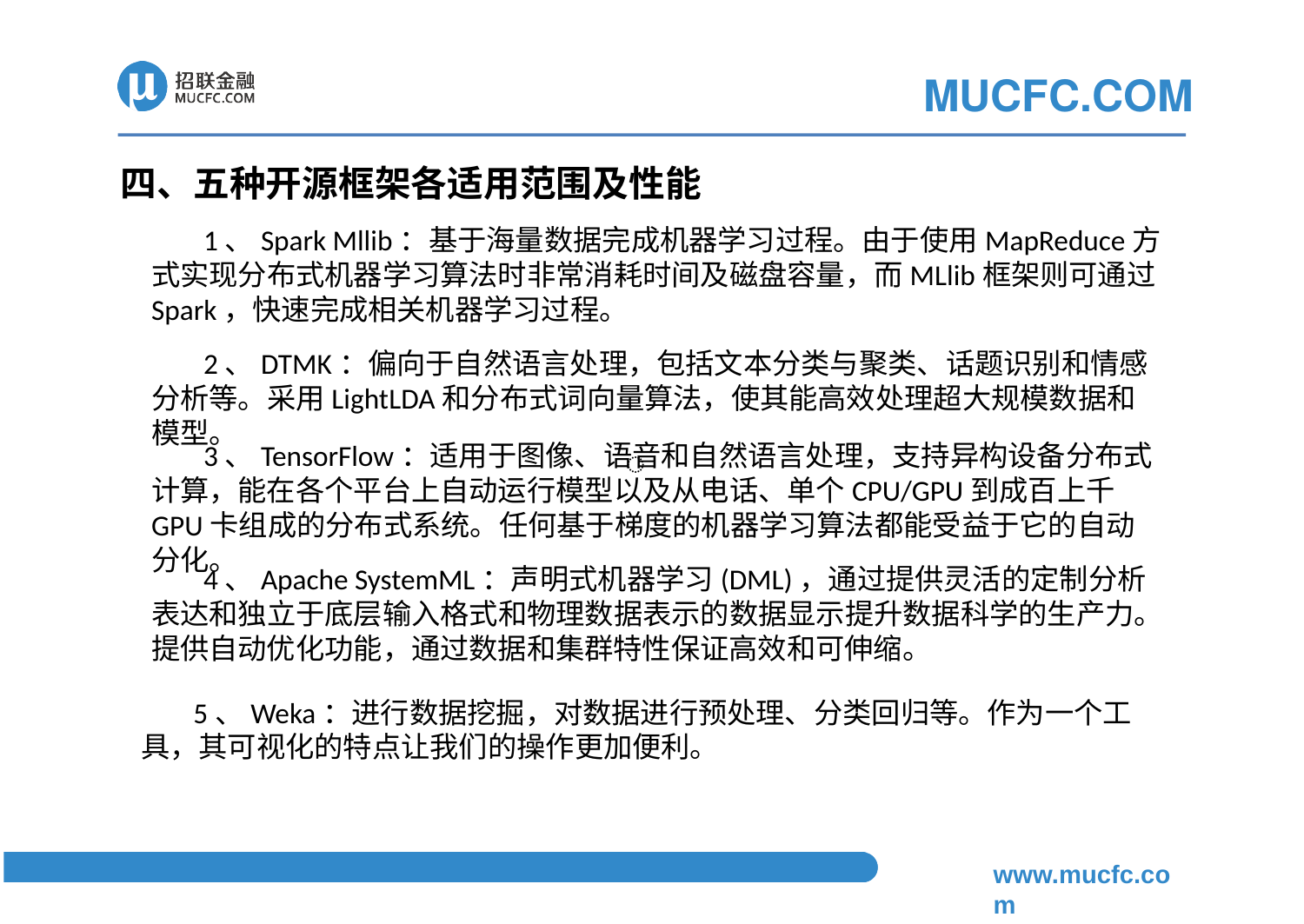

四、五种开源框架各适用范围及性能
        1、Spark Mllib：基于海量数据完成机器学习过程。由于使用MapReduce方式实现分布式机器学习算法时非常消耗时间及磁盘容量，而MLlib框架则可通过Spark，快速完成相关机器学习过程。
        2、DTMK：偏向于自然语言处理，包括文本分类与聚类、话题识别和情感分析等。采用LightLDA和分布式词向量算法，使其能高效处理超大规模数据和模型。

        3、TensorFlow：适用于图像、语音和自然语言处理，支持异构设备分布式计算，能在各个平台上自动运行模型以及从电话、单个CPU/GPU到成百上千GPU卡组成的分布式系统。任何基于梯度的机器学习算法都能受益于它的自动分化。
️

        4、Apache SystemML：声明式机器学习(DML)，通过提供灵活的定制分析表达和独立于底层输入格式和物理数据表示的数据显示提升数据科学的生产力。提供自动优化功能，通过数据和集群特性保证高效和可伸缩。

        5、Weka：进行数据挖掘，对数据进行预处理、分类回归等。作为一个工具，其可视化的特点让我们的操作更加便利。